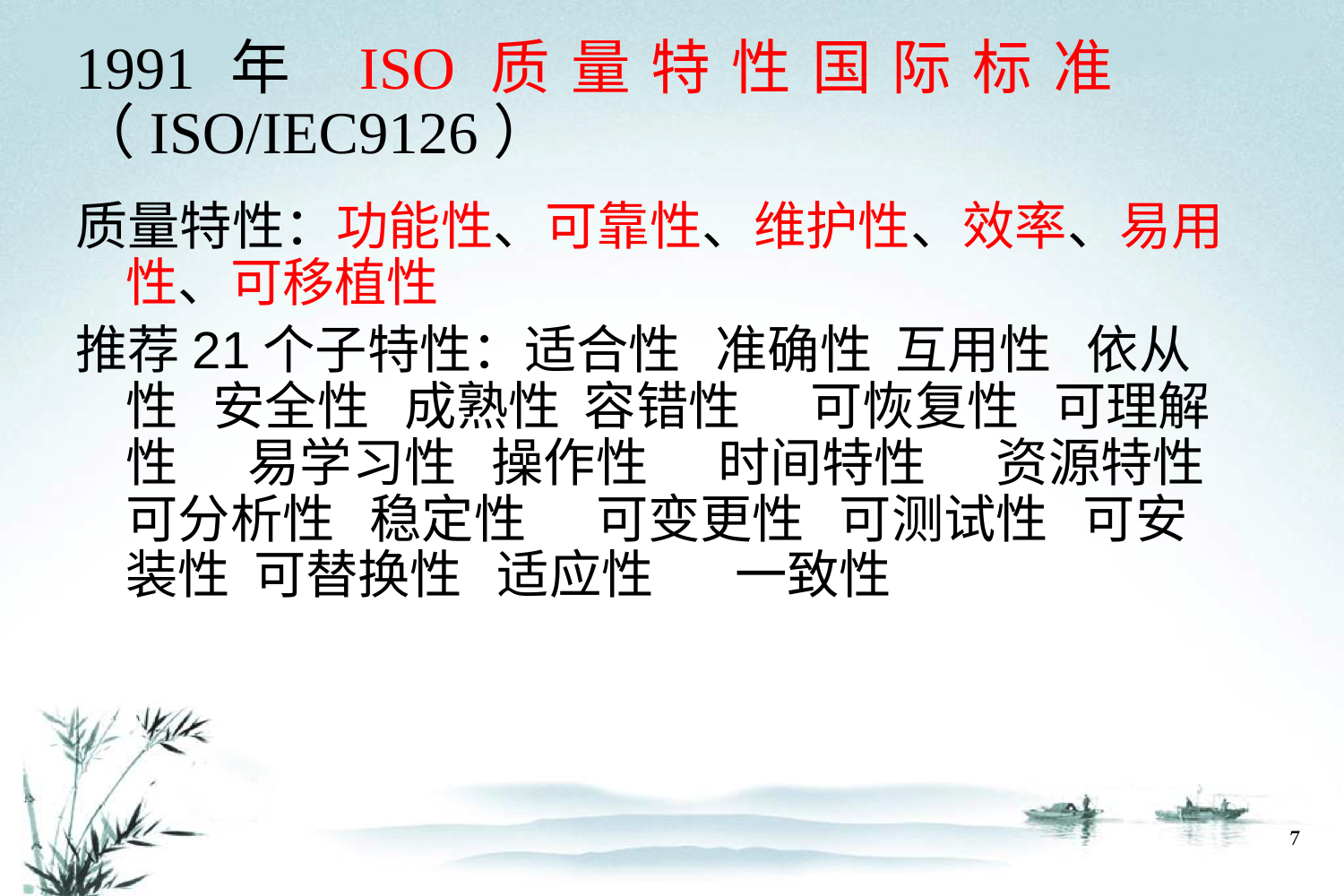

1991年 ISO质量特性国际标准 （ISO/IEC9126）
质量特性：功能性、可靠性、维护性、效率、易用性、可移植性
推荐21个子特性：适合性   准确性  互用性   依从性   安全性   成熟性  容错性      可恢复性   可理解性      易学习性   操作性      时间特性      资源特性   可分析性   稳定性      可变更性   可测试性   可安装性  可替换性   适应性       一致性
7